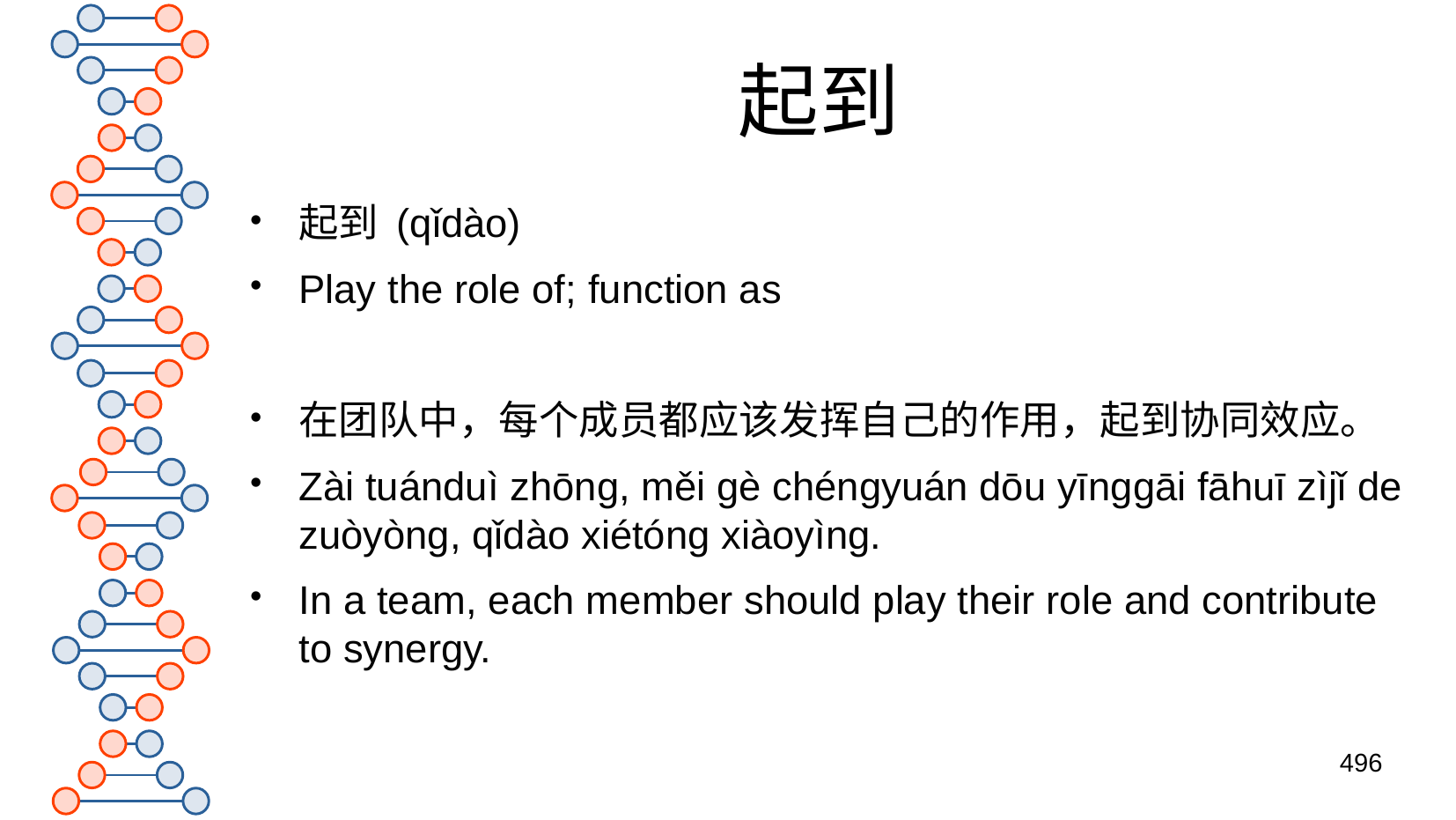

# 起到
起到 (qǐdào)
Play the role of; function as

在团队中，每个成员都应该发挥自己的作用，起到协同效应。
Zài tuánduì zhōng, měi gè chéngyuán dōu yīnggāi fāhuī zìjǐ de zuòyòng, qǐdào xiétóng xiàoyìng.
In a team, each member should play their role and contribute to synergy.

496